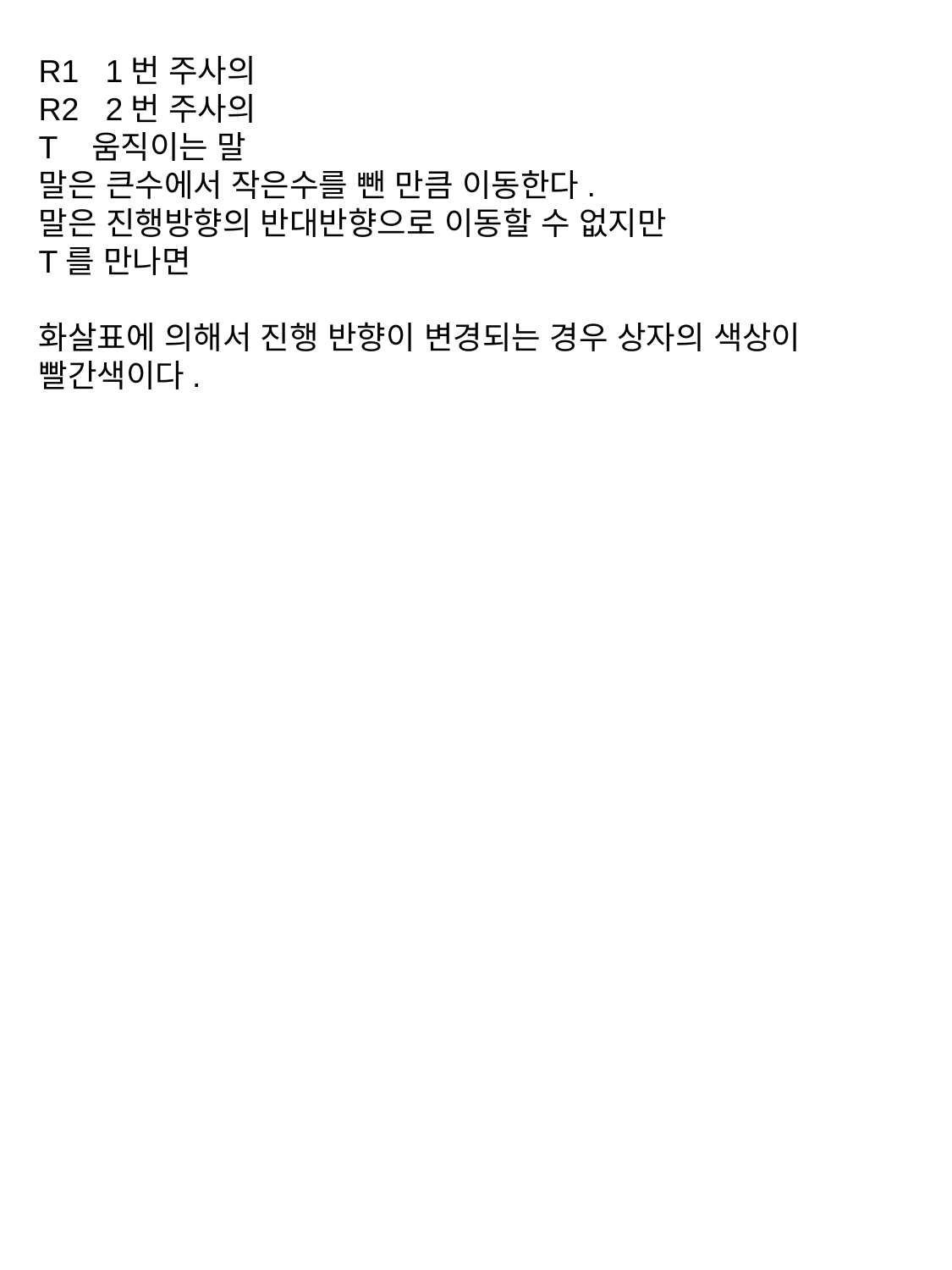

R1   1번 주사의
R2   2번 주사의
T   움직이는 말
말은 큰수에서 작은수를 뺀 만큼 이동한다.
말은 진행방향의 반대반향으로 이동할 수 없지만
T를 만나면

화살표에 의해서 진행 반향이 변경되는 경우 상자의 색상이 빨간색이다.